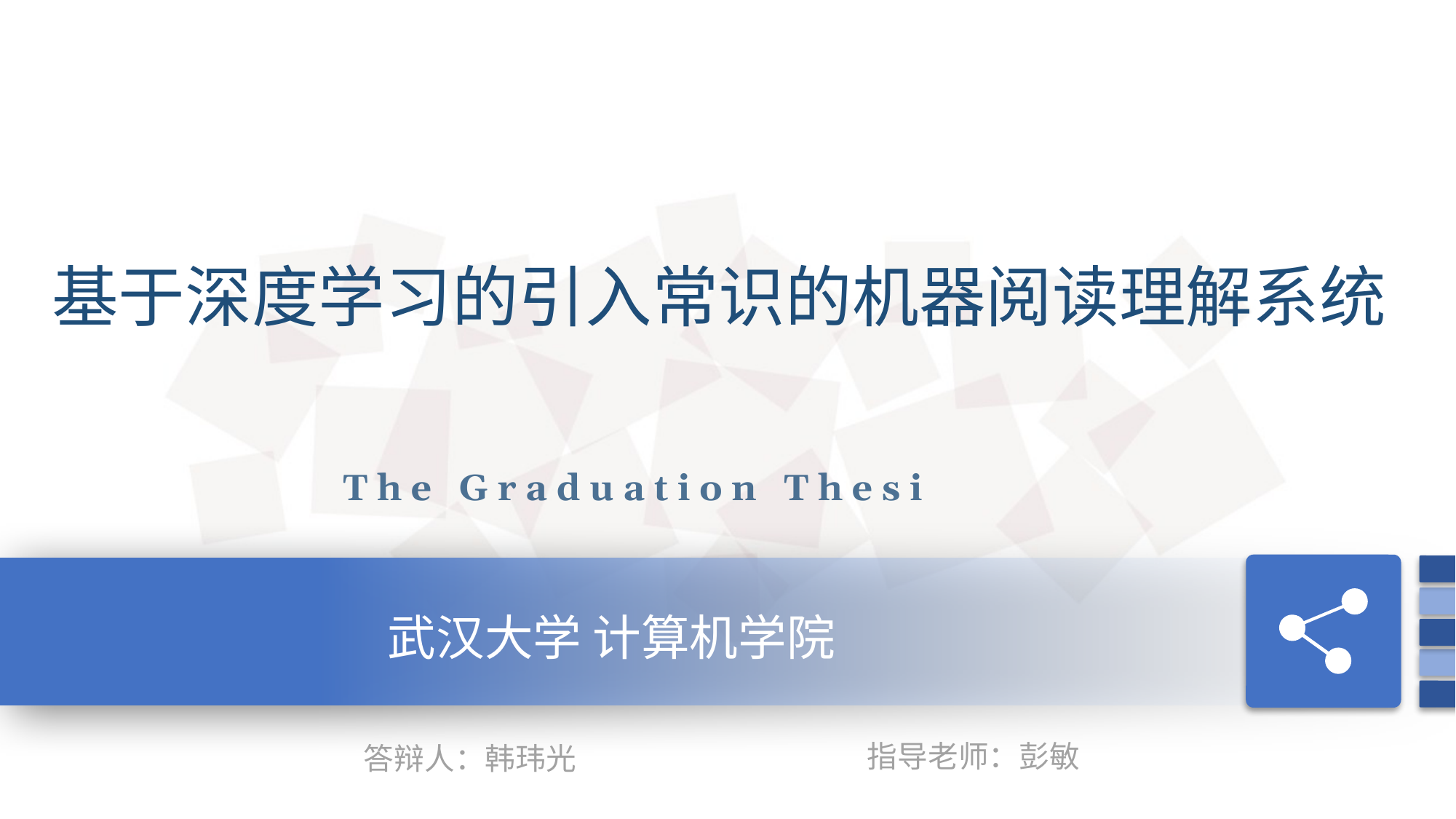

基于深度学习的引入常识的机器阅读理解系统
The Graduation Thesis Defense

武汉大学 计算机学院

   指导老师：彭敏
答辩人：韩玮光